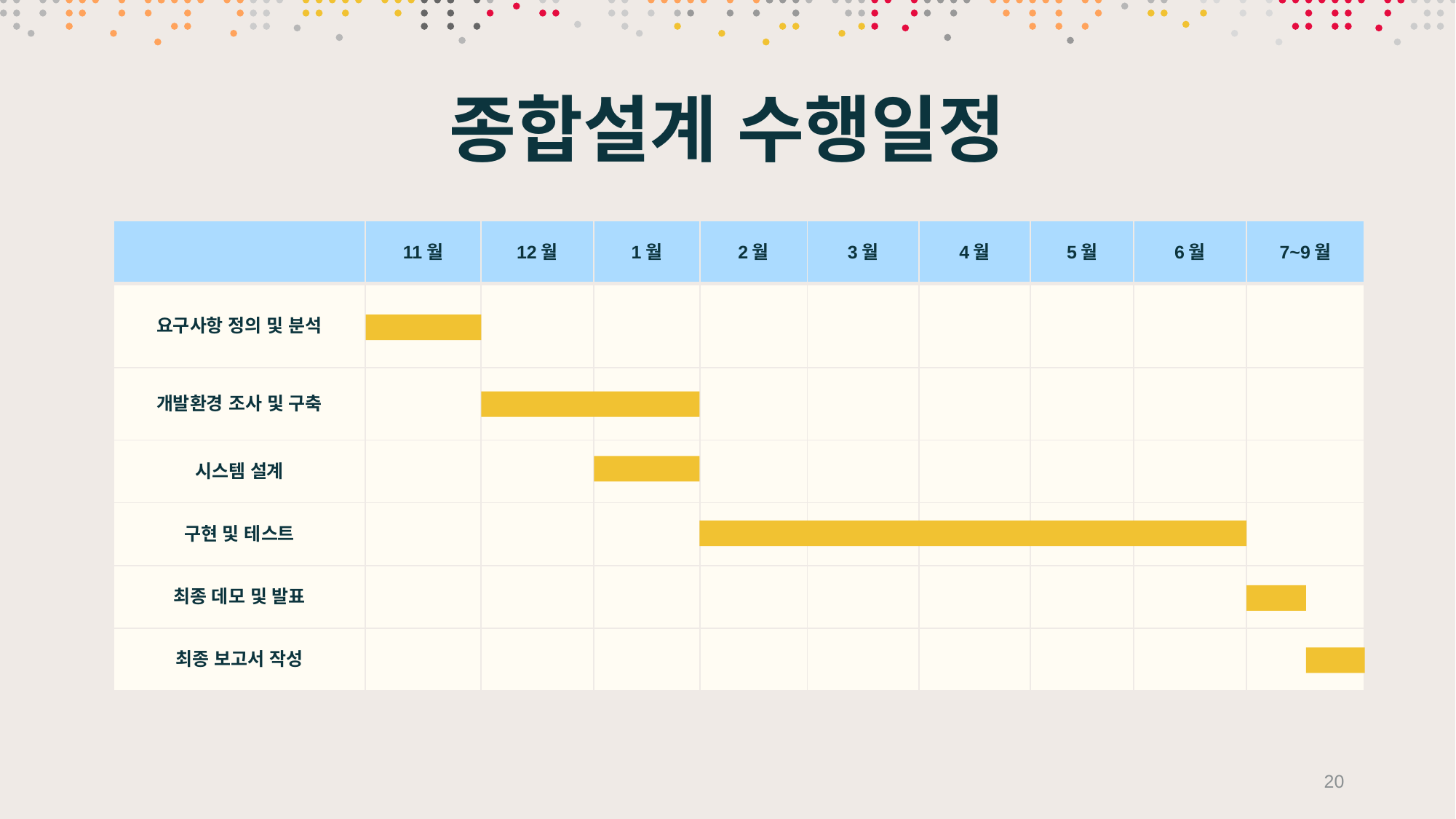

# 종합설계 수행일정
|  | 11월 | 12월 | 1월 | 2월 | 3월 | 4월 | 5월 | 6월 | 7~9월 |
| --- | --- | --- | --- | --- | --- | --- | --- | --- | --- |
| 요구사항 정의 및 분석 |  |  |  |  |  |  |  |  |  |
| 개발환경 조사 및 구축 |  |  |  |  |  |  |  |  |  |
| 시스템 설계 |  |  |  |  |  |  |  |  |  |
| 구현 및 테스트 |  |  |  |  |  |  |  |  |  |
| 최종 데모 및 발표 |  |  |  |  |  |  |  |  |  |
| 최종 보고서 작성 |  |  |  |  |  |  |  |  |  |

20